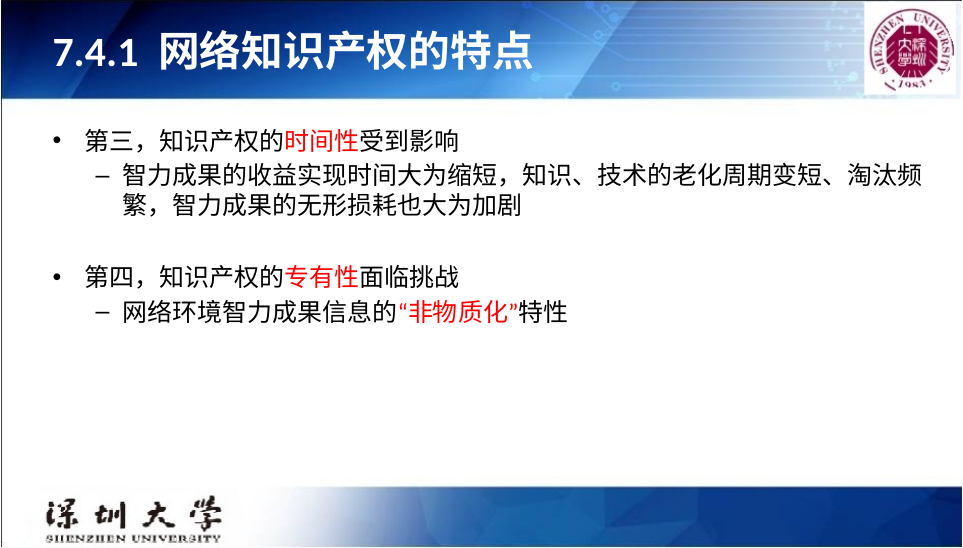

# 7.4.1 网络知识产权的特点
第三，知识产权的时间性受到影响
智力成果的收益实现时间大为缩短，知识、技术的老化周期变短、淘汰频繁，智力成果的无形损耗也大为加剧

第四，知识产权的专有性面临挑战
网络环境智力成果信息的“非物质化”特性
278